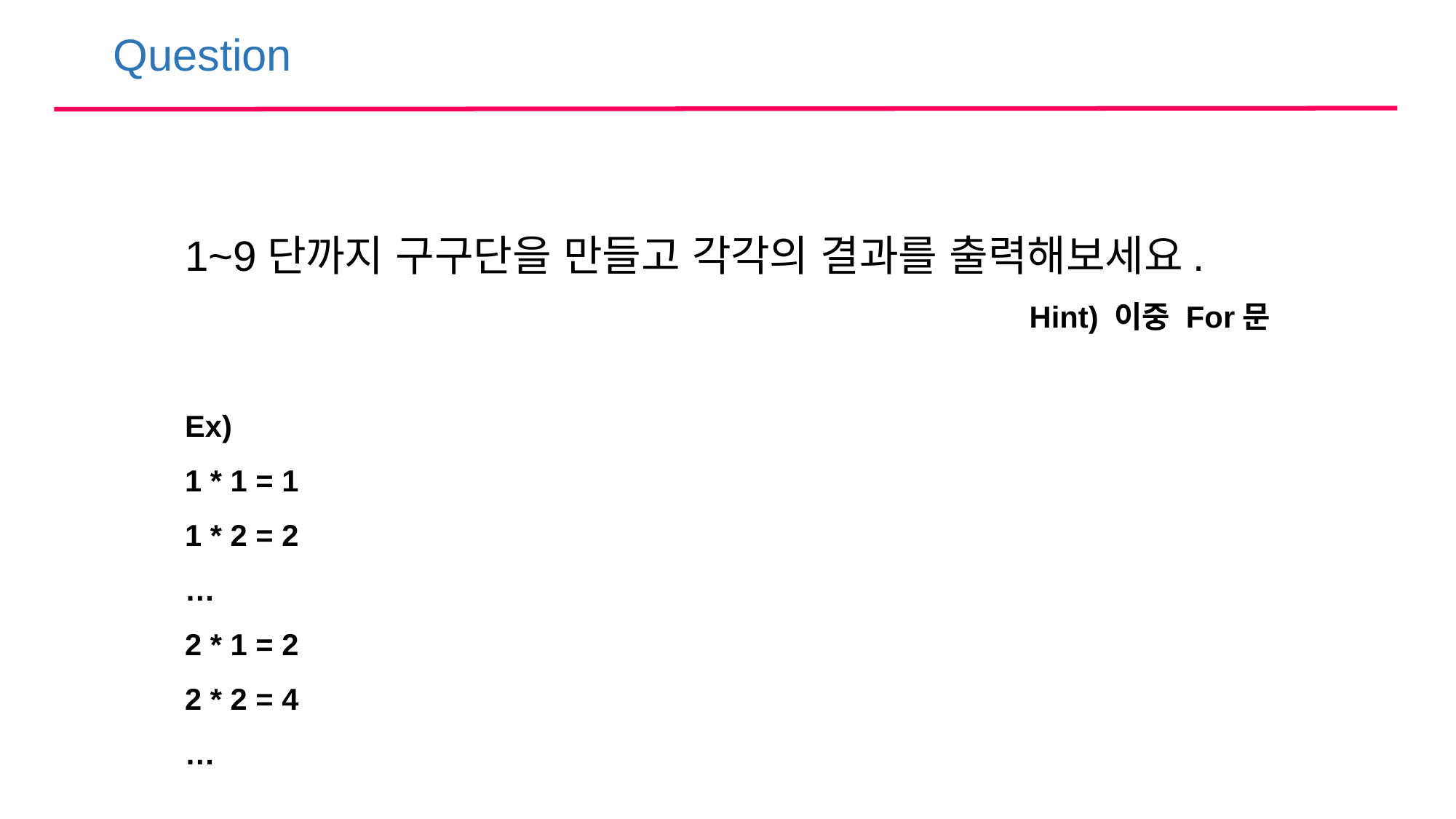

Question
1~9단까지 구구단을 만들고 각각의 결과를 출력해보세요.
Hint) 이중 For문

Ex)
1 * 1 = 1
1 * 2 = 2
…
2 * 1 = 2
2 * 2 = 4
…